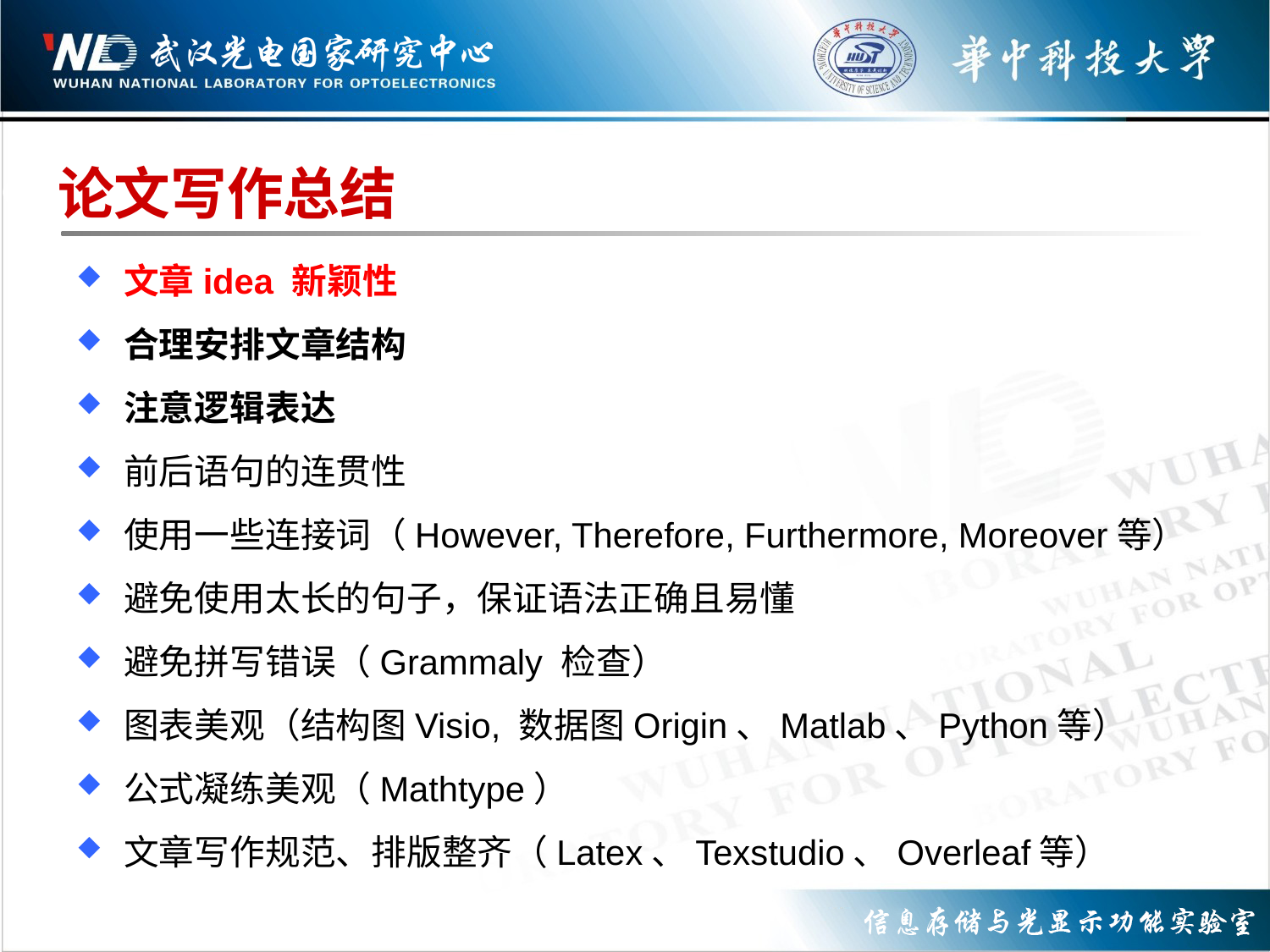

# 论文写作总结

文章idea 新颖性
合理安排文章结构
注意逻辑表达
前后语句的连贯性
使用一些连接词（However, Therefore, Furthermore, Moreover等）
避免使用太长的句子，保证语法正确且易懂
避免拼写错误（Grammaly 检查）
图表美观（结构图Visio, 数据图Origin、Matlab、Python等）
公式凝练美观（Mathtype）
文章写作规范、排版整齐（Latex、Texstudio、Overleaf等）